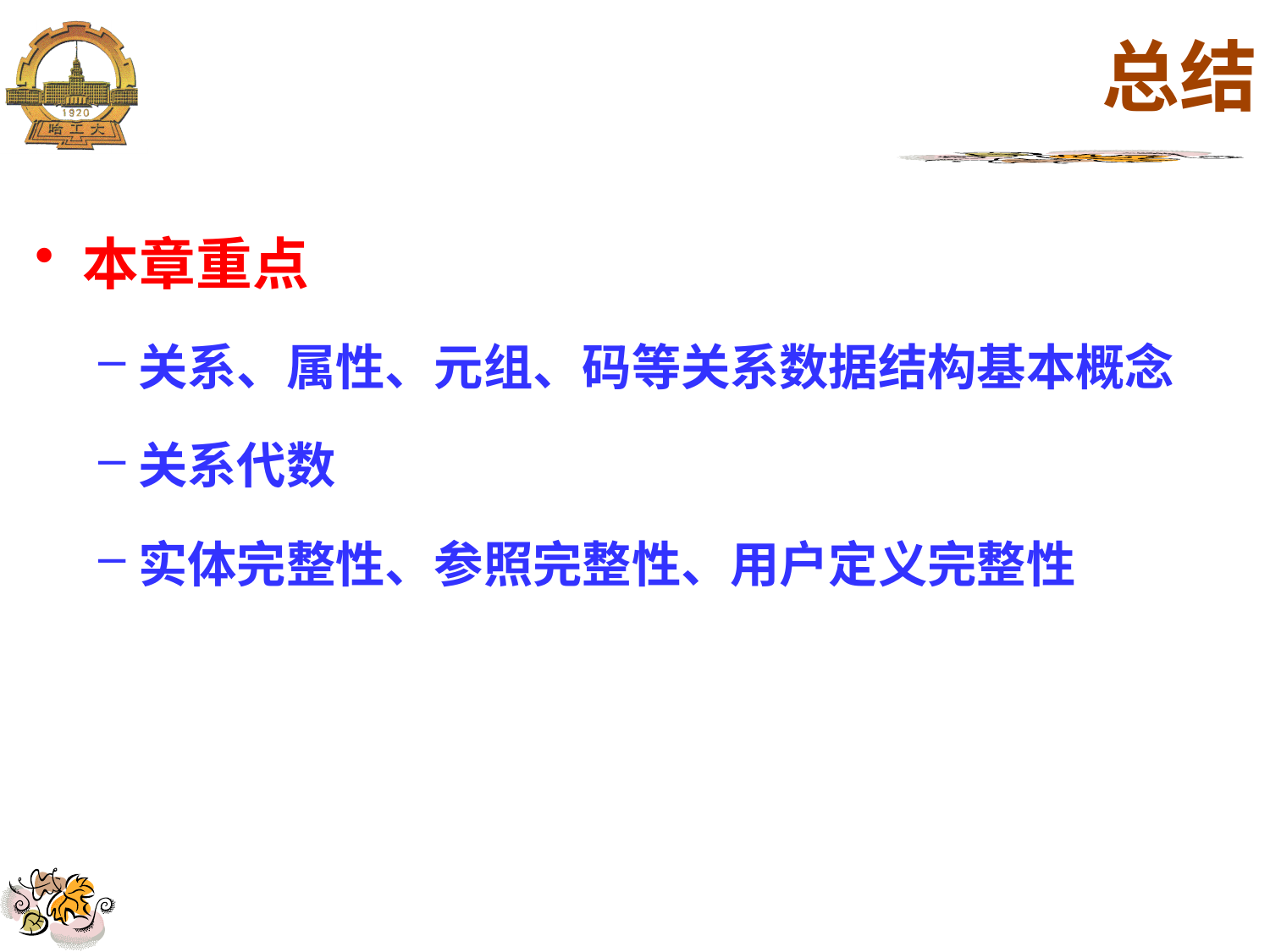

# 总结
本章重点
关系、属性、元组、码等关系数据结构基本概念
关系代数
实体完整性、参照完整性、用户定义完整性